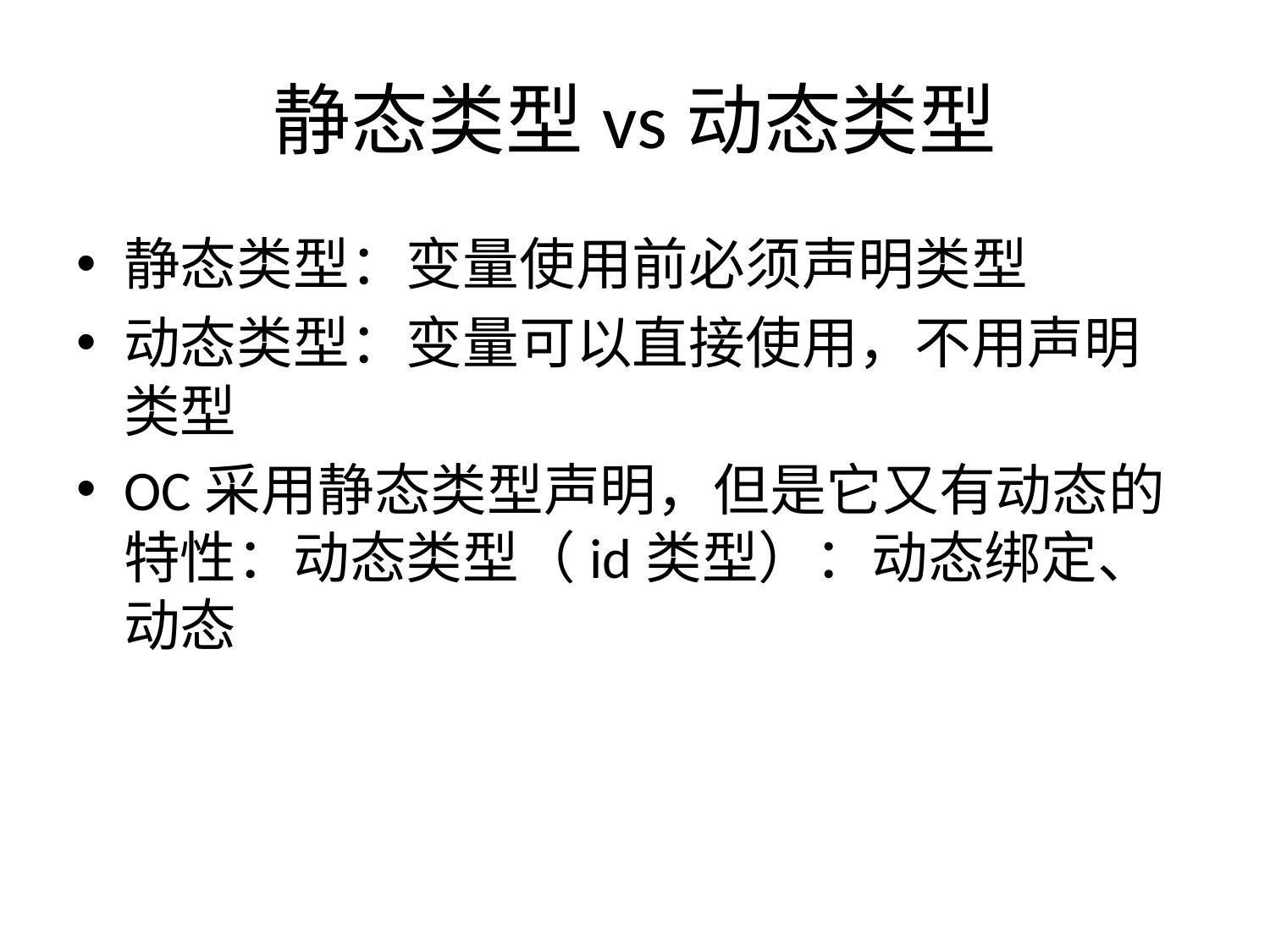

# 静态类型vs动态类型
静态类型：变量使用前必须声明类型
动态类型：变量可以直接使用，不用声明类型
OC采用静态类型声明，但是它又有动态的特性：动态类型（id类型）：动态绑定、动态